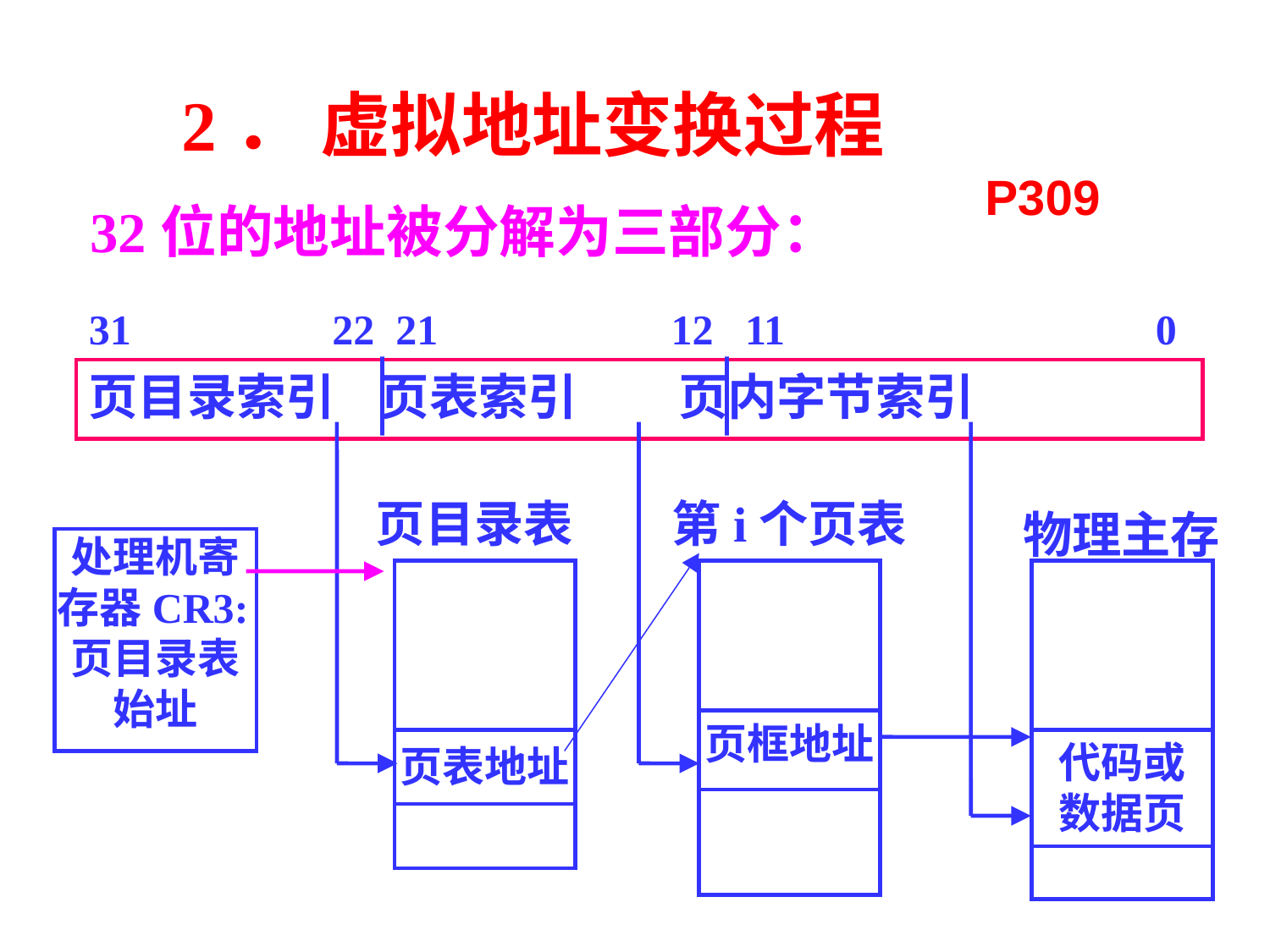

2． 虚拟地址变换过程
P309
 32位的地址被分解为三部分：
31                   22  21                      12   11                                   0

页目录索引    页表索引         页内字节索引

页目录表
第i个页表
物理主存
处理机寄存器CR3:页目录表始址

页框地址
页表地址
代码或数据页

19